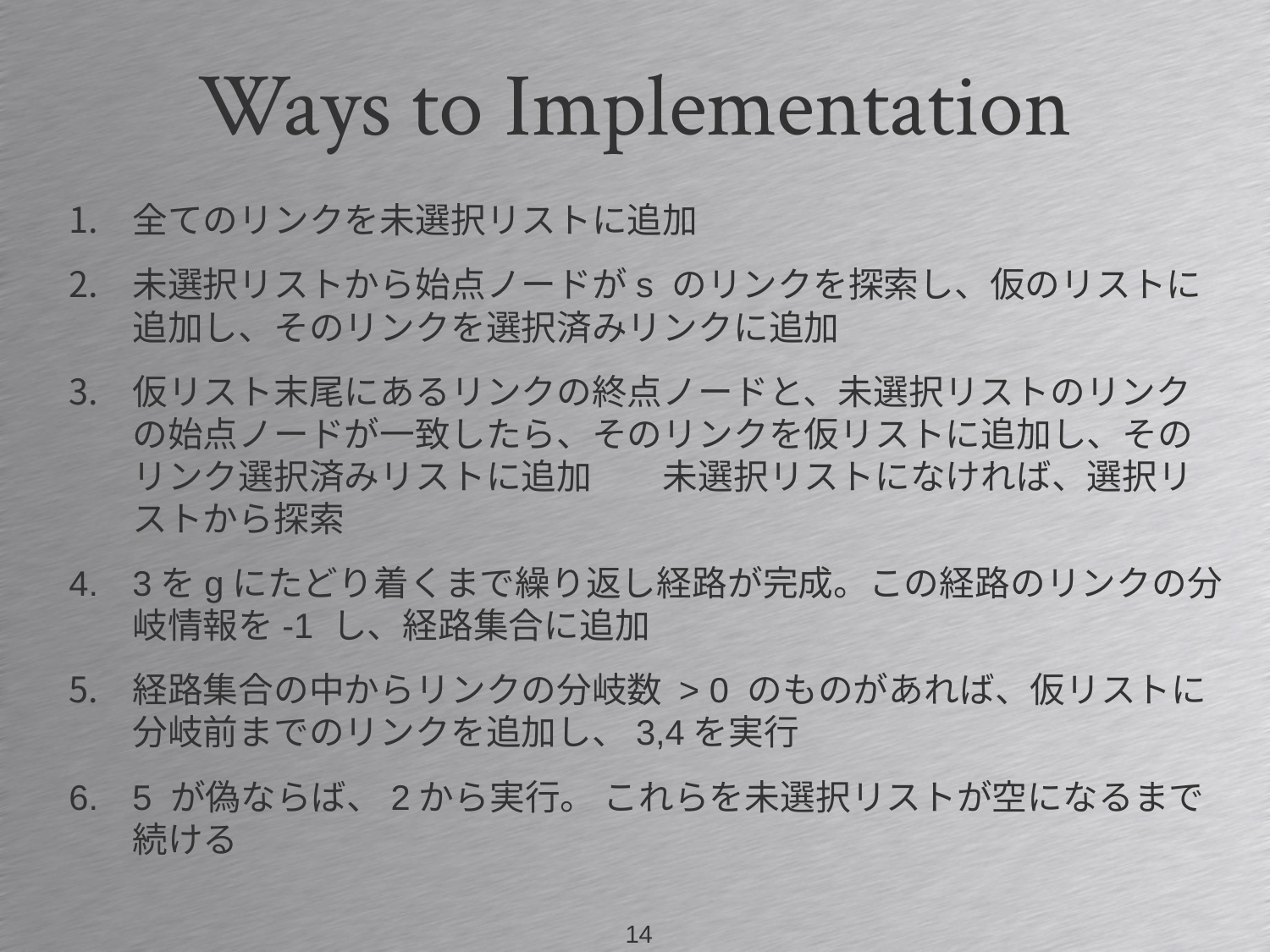

Ways to Implementation
全てのリンクを未選択リストに追加

未選択リストから始点ノードがs のリンクを探索し、仮のリストに追加し、そのリンクを選択済みリンクに追加

仮リスト末尾にあるリンクの終点ノードと、未選択リストのリンクの始点ノードが一致したら、そのリンクを仮リストに追加し、そのリンク選択済みリストに追加　　未選択リストになければ、選択リストから探索

3をgにたどり着くまで繰り返し経路が完成。この経路のリンクの分岐情報を-1 し、経路集合に追加

経路集合の中からリンクの分岐数 > 0 のものがあれば、仮リストに分岐前までのリンクを追加し、3,4を実行

5 が偽ならば、2から実行。 これらを未選択リストが空になるまで続ける
14